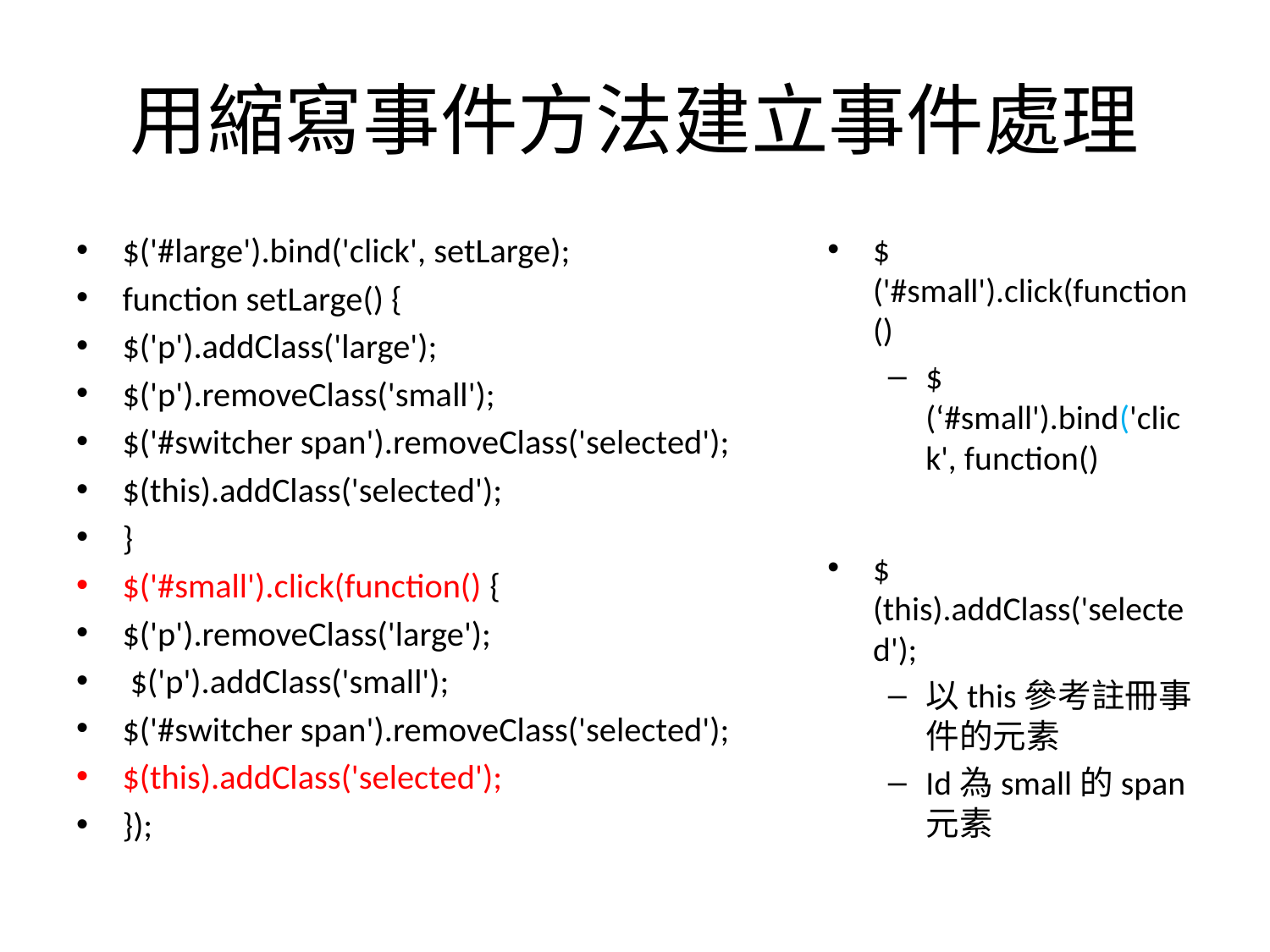

# 用縮寫事件方法建立事件處理
$('#large').bind('click', setLarge);
function setLarge() {
$('p').addClass('large');
$('p').removeClass('small');
$('#switcher span').removeClass('selected');
$(this).addClass('selected');
}
$('#small').click(function() {
$('p').removeClass('large');
 $('p').addClass('small');
$('#switcher span').removeClass('selected');
$(this).addClass('selected');
});
$('#small').click(function()
$(‘#small').bind('click', function()

$(this).addClass('selected');
以this參考註冊事件的元素
Id為small的span元素